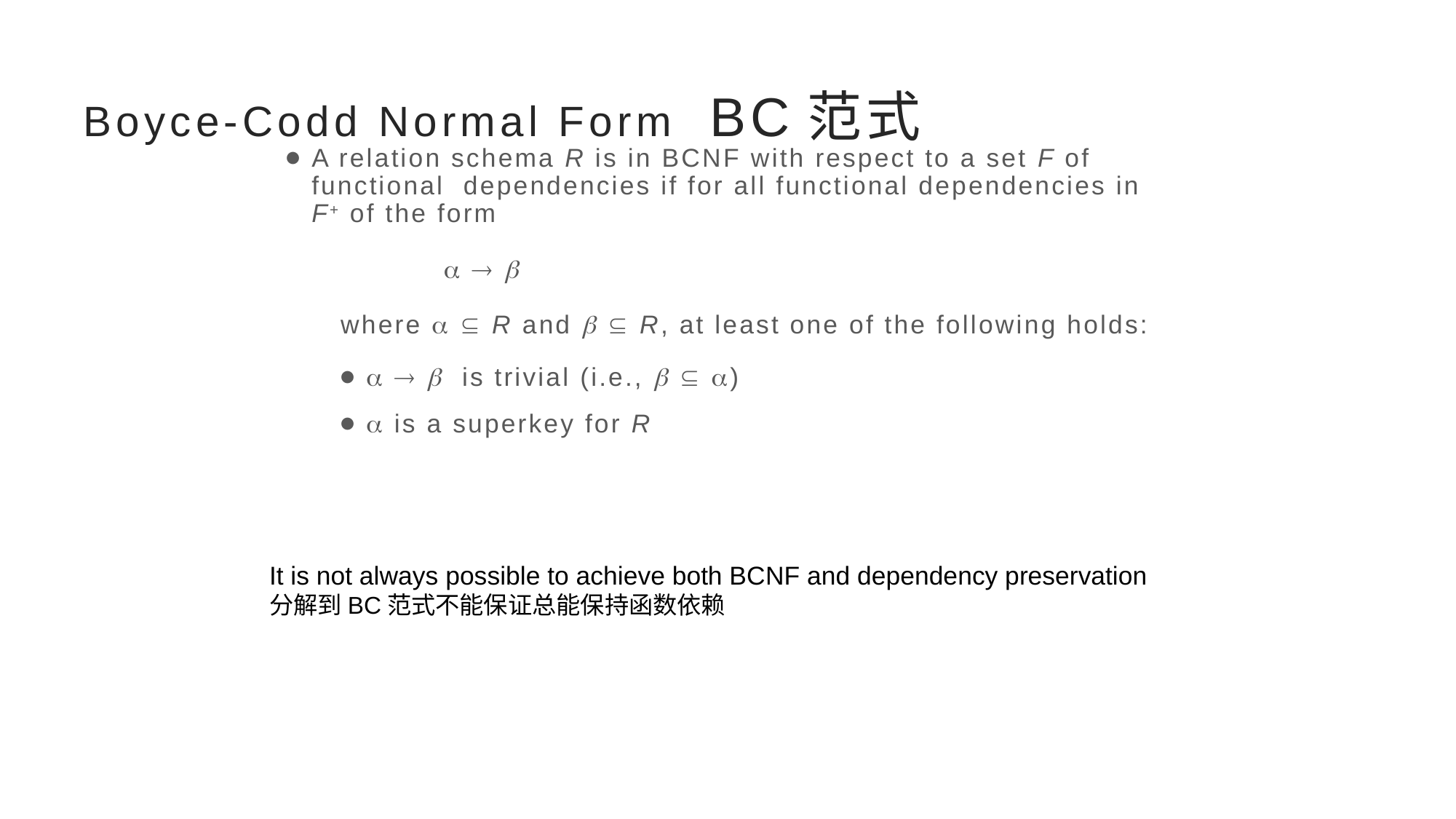

# Boyce-Codd Normal Form  BC范式
A relation schema R is in BCNF with respect to a set F of functional  dependencies if for all functional dependencies in F+ of the form
                 α → β
      where α ⊆ R and β ⊆ R, at least one of the following holds:
α → β  is trivial (i.e., β ⊆ α)
α is a superkey for R

It is not always possible to achieve both BCNF and dependency preservation
分解到BC范式不能保证总能保持函数依赖